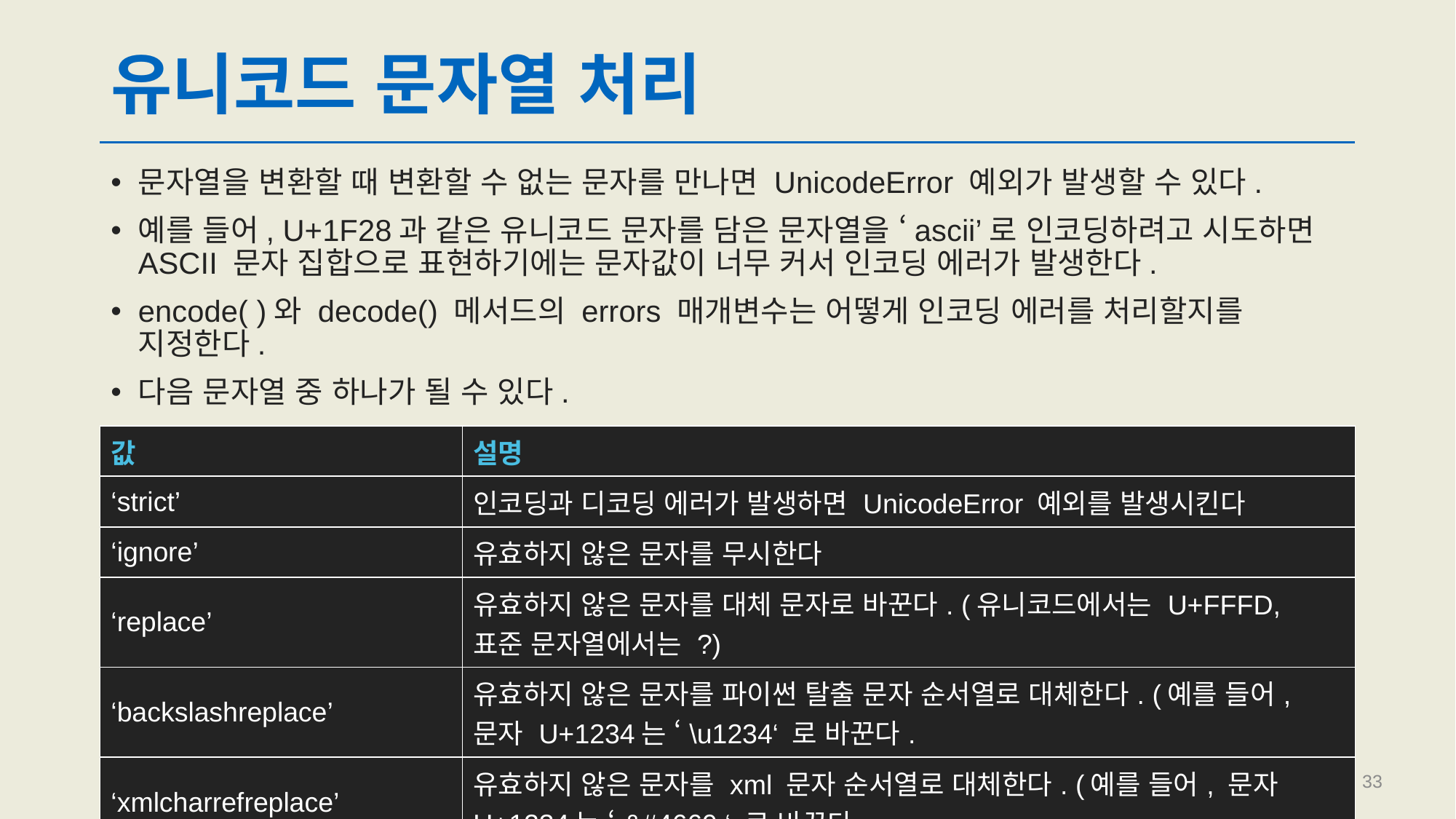

# 유니코드 문자열 처리
문자열을 변환할 때 변환할 수 없는 문자를 만나면 UnicodeError 예외가 발생할 수 있다.
예를 들어, U+1F28과 같은 유니코드 문자를 담은 문자열을 ‘ascii’로 인코딩하려고 시도하면 ASCII 문자 집합으로 표현하기에는 문자값이 너무 커서 인코딩 에러가 발생한다.
encode( )와 decode() 메서드의 errors 매개변수는 어떻게 인코딩 에러를 처리할지를 지정한다.
다음 문자열 중 하나가 될 수 있다.
| 값 | 설명 |
| --- | --- |
| ‘strict’ | 인코딩과 디코딩 에러가 발생하면 UnicodeError 예외를 발생시킨다 |
| ‘ignore’ | 유효하지 않은 문자를 무시한다 |
| ‘replace’ | 유효하지 않은 문자를 대체 문자로 바꾼다. (유니코드에서는 U+FFFD, 표준 문자열에서는 ?) |
| ‘backslashreplace’ | 유효하지 않은 문자를 파이썬 탈출 문자 순서열로 대체한다. (예를 들어, 문자 U+1234는 ‘\u1234‘ 로 바꾼다. |
| ‘xmlcharrefreplace’ | 유효하지 않은 문자를 xml 문자 순서열로 대체한다. (예를 들어, 문자 U+1234는 ‘&#4660 ‘ 로 바꾼다. |
33